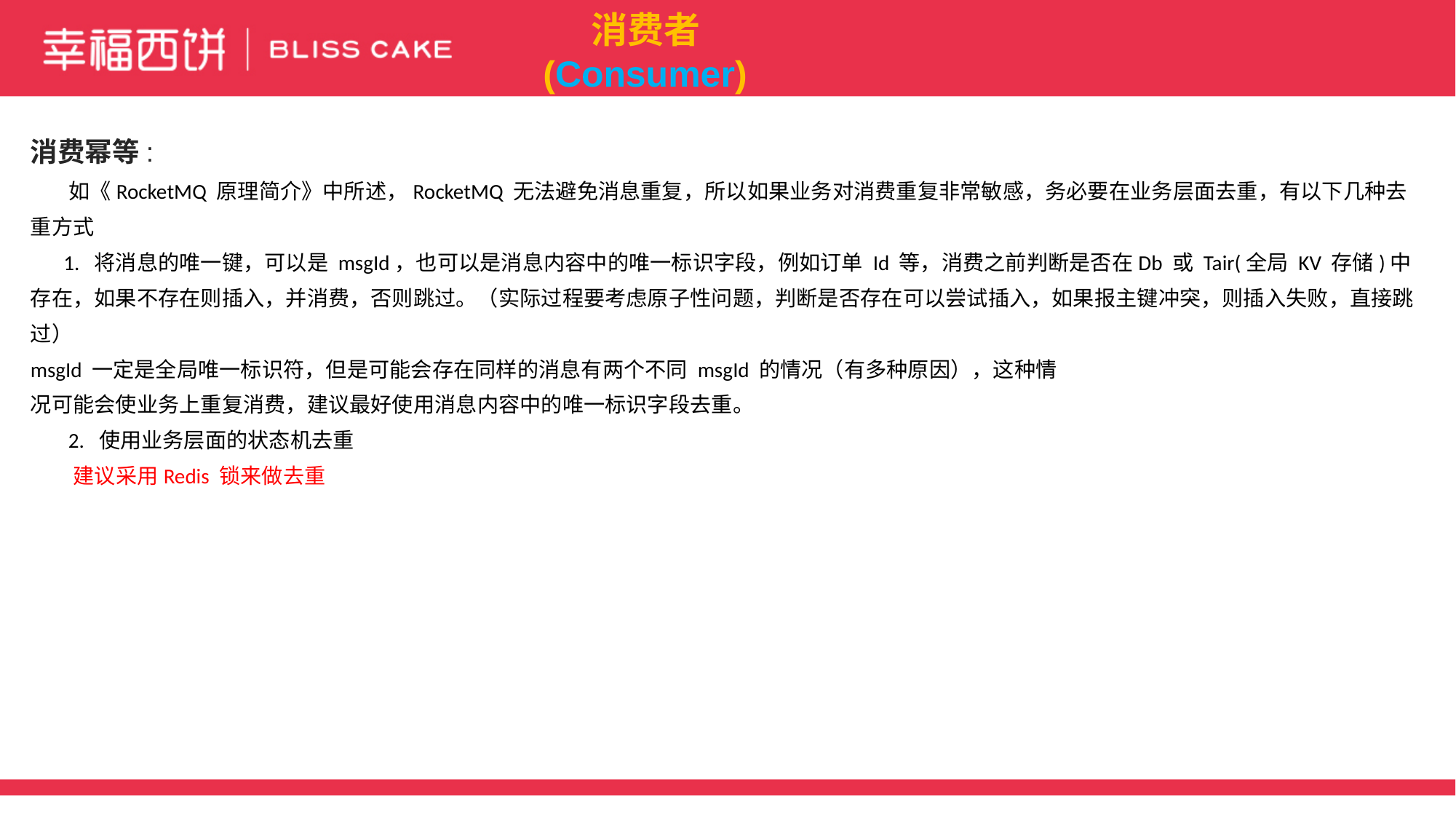

消费者(Consumer)
消费幂等:
       如《RocketMQ 原理简介》中所述，RocketMQ 无法避免消息重复，所以如果业务对消费重复非常敏感，务必要在业务层面去重，有以下几种去重方式
       1.  将消息的唯一键，可以是 msgId，也可以是消息内容中的唯一标识字段，例如订单 Id 等，消费之前判断是否在Db 或 Tair(全局 KV 存储)中存在，如果不存在则插入，并消费，否则跳过。（实际过程要考虑原子性问题，判断是否存在可以尝试插入，如果报主键冲突，则插入失败，直接跳过）
msgId 一定是全局唯一标识符，但是可能会存在同样的消息有两个不同 msgId 的情况（有多种原因），这种情
况可能会使业务上重复消费，建议最好使用消息内容中的唯一标识字段去重。
        2.  使用业务层面的状态机去重
        建议采用Redis 锁来做去重